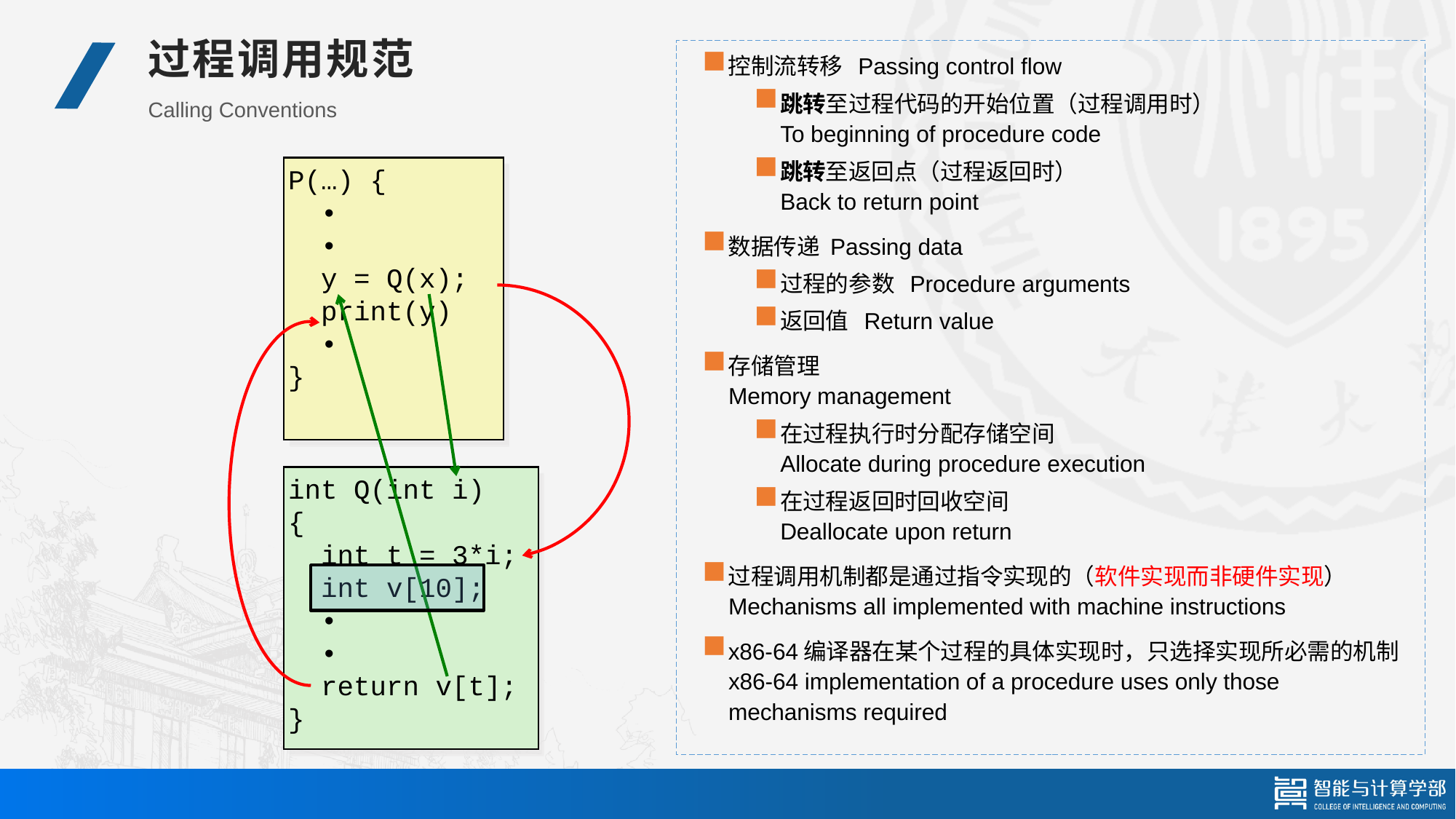

过程调用规范
控制流转移  Passing control flow
跳转至过程代码的开始位置（过程调用时）
To beginning of procedure code
跳转至返回点（过程返回时）
Back to return point
数据传递 Passing data
过程的参数  Procedure arguments
返回值  Return value
存储管理
Memory management
在过程执行时分配存储空间
Allocate during procedure execution
在过程返回时回收空间
Deallocate upon return
过程调用机制都是通过指令实现的（软件实现而非硬件实现）
Mechanisms all implemented with machine instructions
x86-64编译器在某个过程的具体实现时，只选择实现所必需的机制
x86-64 implementation of a procedure uses only those mechanisms required
Calling Conventions
P(…) {
  •
  •
  y = Q(x);
  print(y)
  •
}

int Q(int i)
{
  int t = 3*i;
  int v[10];
  •
  •
  return v[t];
}